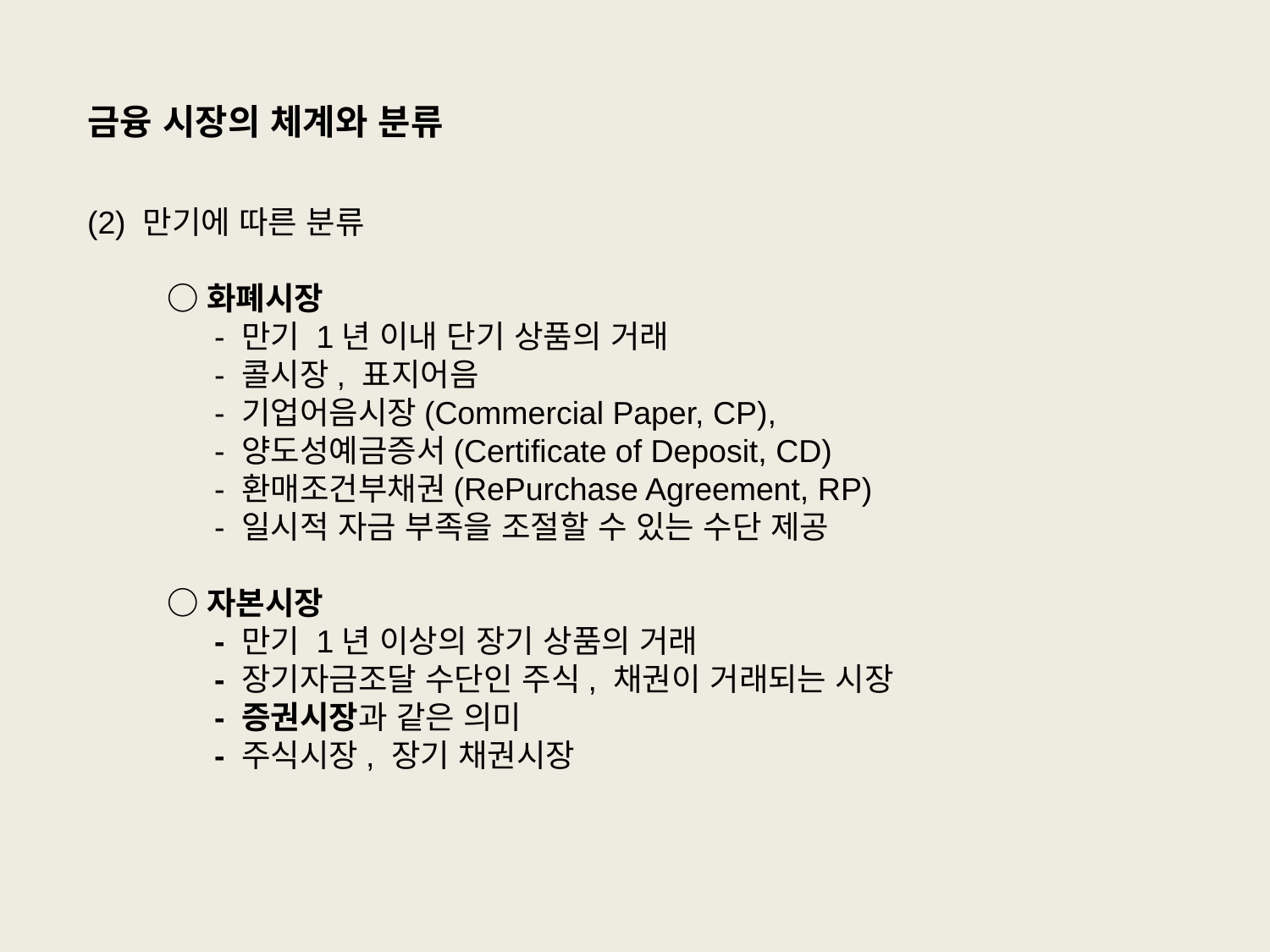

# 금융 시장의 체계와 분류
(2) 만기에 따른 분류

         ○화폐시장
	- 만기 1년 이내 단기 상품의 거래
	- 콜시장, 표지어음
	- 기업어음시장(Commercial Paper, CP),
	- 양도성예금증서(Certificate of Deposit, CD)
	- 환매조건부채권(RePurchase Agreement, RP)
	- 일시적 자금 부족을 조절할 수 있는 수단 제공

         ○자본시장
	- 만기 1년 이상의 장기 상품의 거래
	- 장기자금조달 수단인 주식, 채권이 거래되는 시장
	- 증권시장과 같은 의미
	- 주식시장, 장기 채권시장